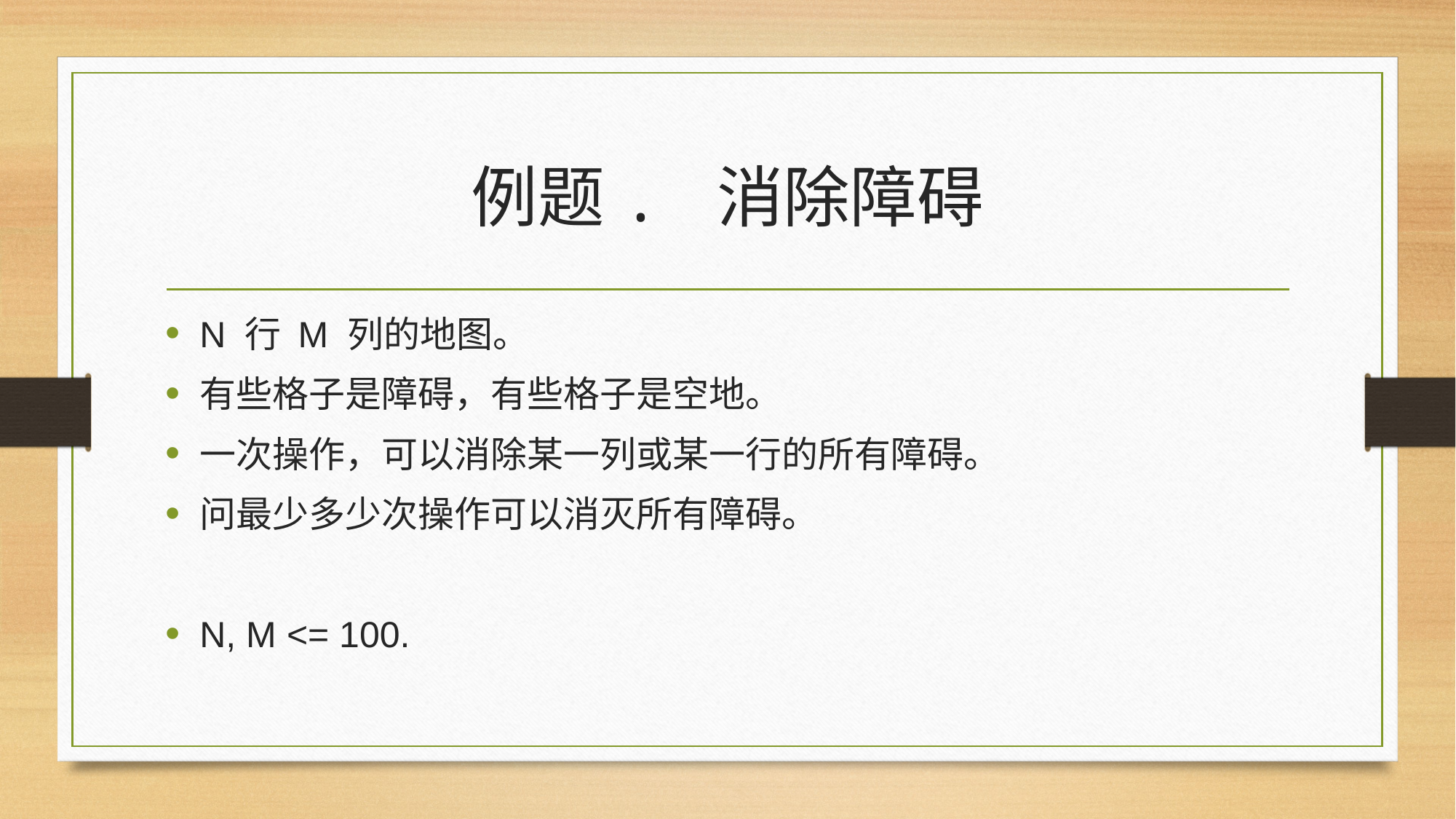

# 例题. 消除障碍
N 行 M 列的地图。
有些格子是障碍，有些格子是空地。
一次操作，可以消除某一列或某一行的所有障碍。
问最少多少次操作可以消灭所有障碍。

N, M <= 100.